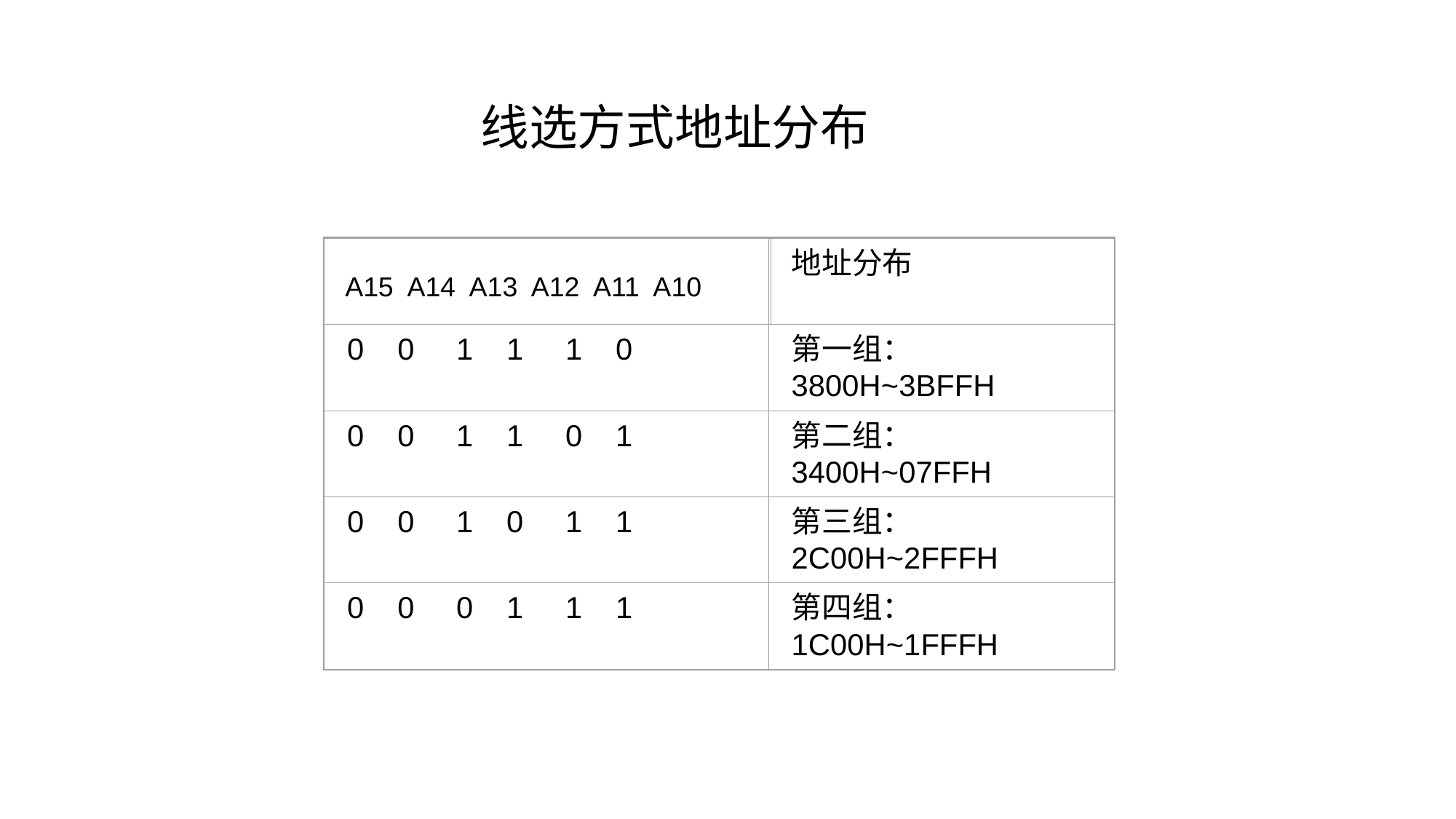

线选方式地址分布

地址分布
A15  A14  A13  A12  A11  A10

0    0     1    1     1    0

第一组： 3800H~3BFFH

0    0     1    1     0    1

第二组： 3400H~07FFH

0    0     1    0     1    1

第三组： 2C00H~2FFFH

0    0     0    1     1    1

第四组： 1C00H~1FFFH